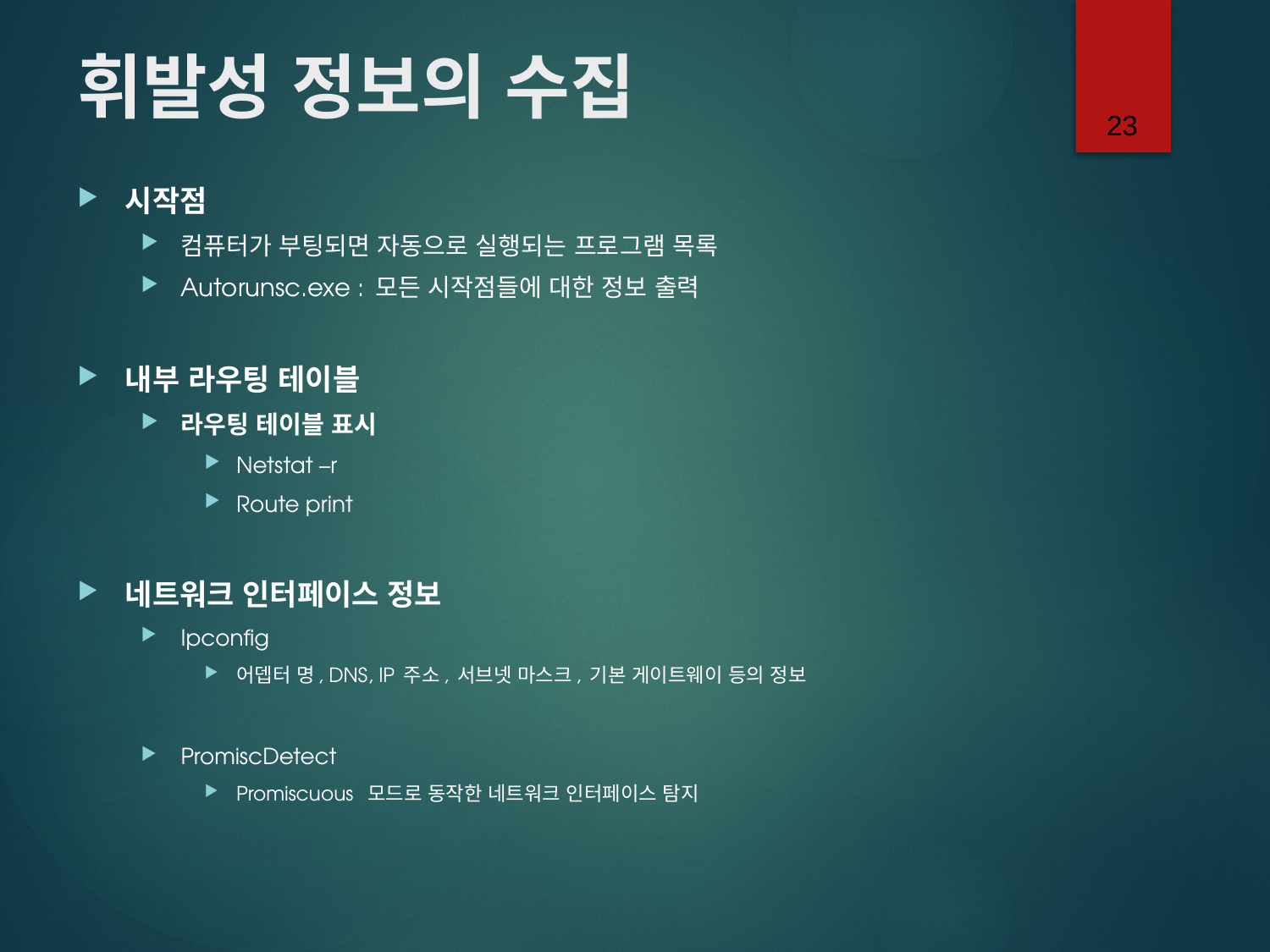

# 휘발성 정보의 수집
23
시작점
컴퓨터가 부팅되면 자동으로 실행되는 프로그램 목록
Autorunsc.exe : 모든 시작점들에 대한 정보 출력

내부 라우팅 테이블
라우팅 테이블 표시
Netstat –r
Route print

네트워크 인터페이스 정보
Ipconfig
어뎁터 명, DNS, IP 주소, 서브넷 마스크, 기본 게이트웨이 등의 정보

PromiscDetect
Promiscuous  모드로 동작한 네트워크 인터페이스 탐지